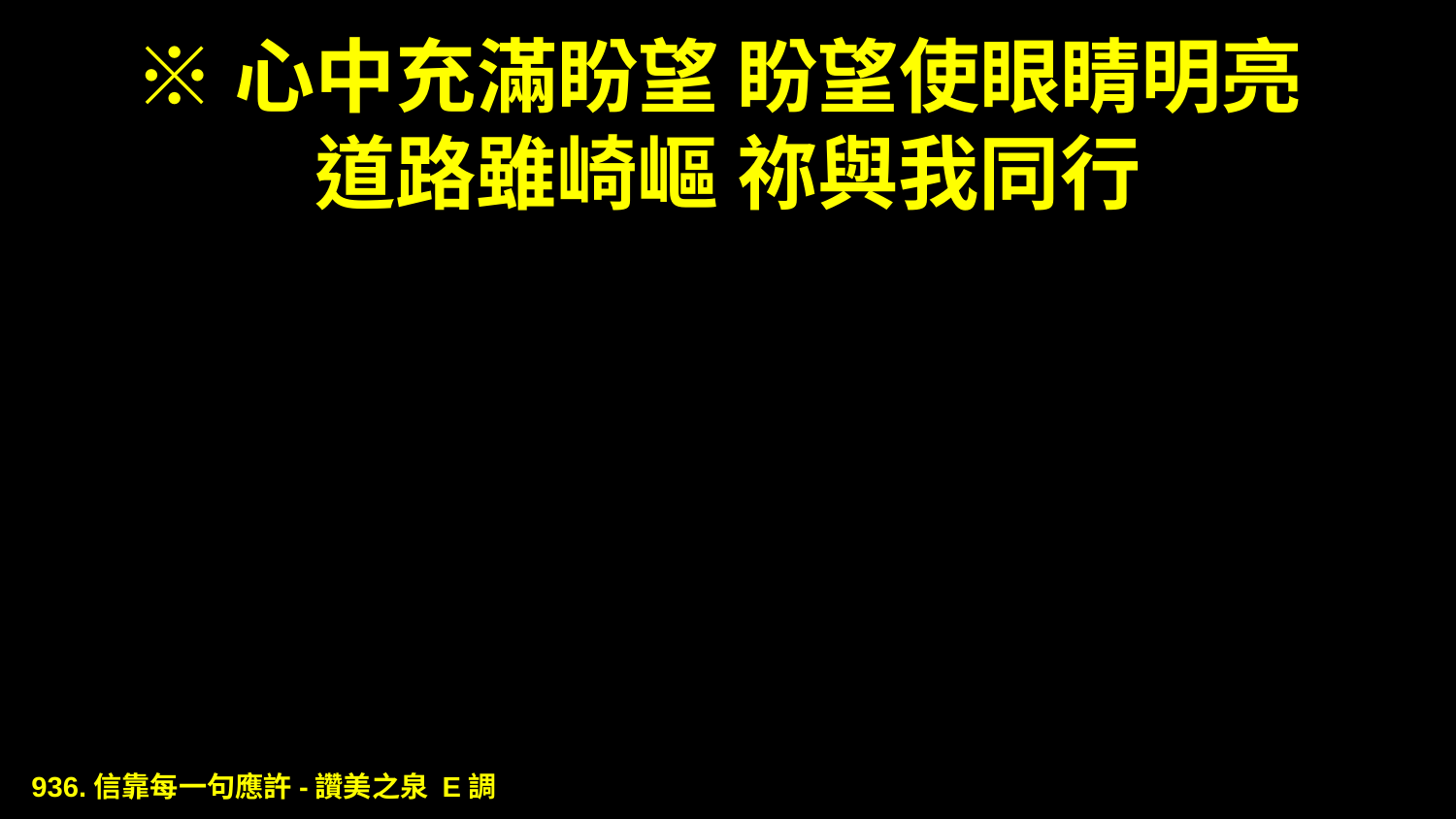

# ※心中充滿盼望 盼望使眼睛明亮 道路雖崎嶇 祢與我同行
936.信靠每一句應許-讚美之泉 E調